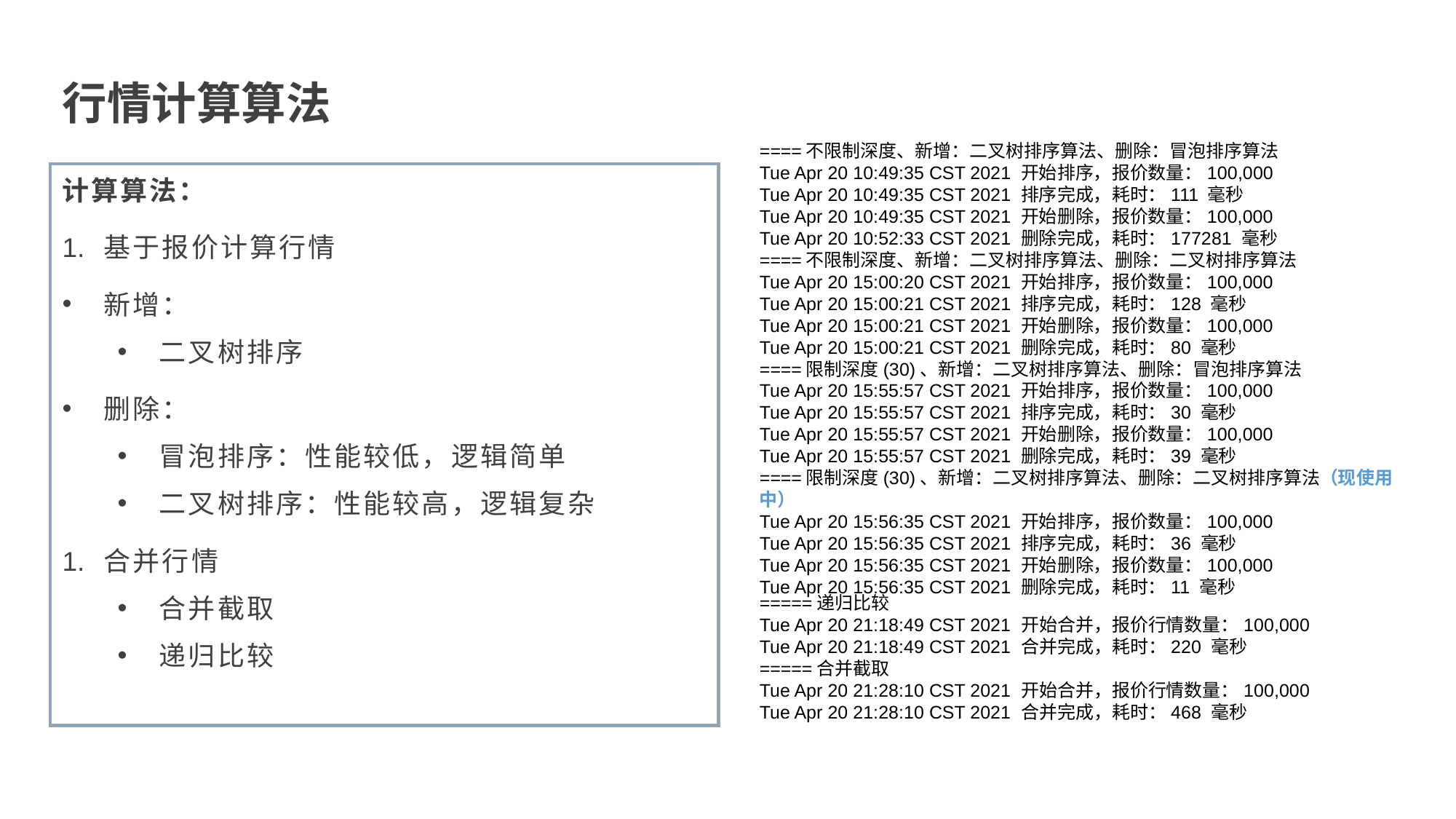

行情计算算法
====不限制深度、新增：二叉树排序算法、删除：冒泡排序算法
Tue Apr 20 10:49:35 CST 2021 开始排序，报价数量：100,000
Tue Apr 20 10:49:35 CST 2021 排序完成，耗时：111 毫秒
Tue Apr 20 10:49:35 CST 2021 开始删除，报价数量：100,000
Tue Apr 20 10:52:33 CST 2021 删除完成，耗时：177281 毫秒
====不限制深度、新增：二叉树排序算法、删除：二叉树排序算法
Tue Apr 20 15:00:20 CST 2021 开始排序，报价数量：100,000
Tue Apr 20 15:00:21 CST 2021 排序完成，耗时：128 毫秒
Tue Apr 20 15:00:21 CST 2021 开始删除，报价数量：100,000
Tue Apr 20 15:00:21 CST 2021 删除完成，耗时：80 毫秒
====限制深度(30)、新增：二叉树排序算法、删除：冒泡排序算法
Tue Apr 20 15:55:57 CST 2021 开始排序，报价数量：100,000
Tue Apr 20 15:55:57 CST 2021 排序完成，耗时：30 毫秒
Tue Apr 20 15:55:57 CST 2021 开始删除，报价数量：100,000
Tue Apr 20 15:55:57 CST 2021 删除完成，耗时：39 毫秒
====限制深度(30)、新增：二叉树排序算法、删除：二叉树排序算法（现使用中）
Tue Apr 20 15:56:35 CST 2021 开始排序，报价数量：100,000
Tue Apr 20 15:56:35 CST 2021 排序完成，耗时：36 毫秒
Tue Apr 20 15:56:35 CST 2021 开始删除，报价数量：100,000
Tue Apr 20 15:56:35 CST 2021 删除完成，耗时：11 毫秒

计算算法：
基于报价计算行情
新增：
二叉树排序
删除：
冒泡排序：性能较低，逻辑简单
二叉树排序：性能较高，逻辑复杂
合并行情
合并截取
递归比较

=====递归比较
Tue Apr 20 21:18:49 CST 2021 开始合并，报价行情数量：100,000
Tue Apr 20 21:18:49 CST 2021 合并完成，耗时：220 毫秒
=====合并截取
Tue Apr 20 21:28:10 CST 2021 开始合并，报价行情数量：100,000
Tue Apr 20 21:28:10 CST 2021 合并完成，耗时：468 毫秒